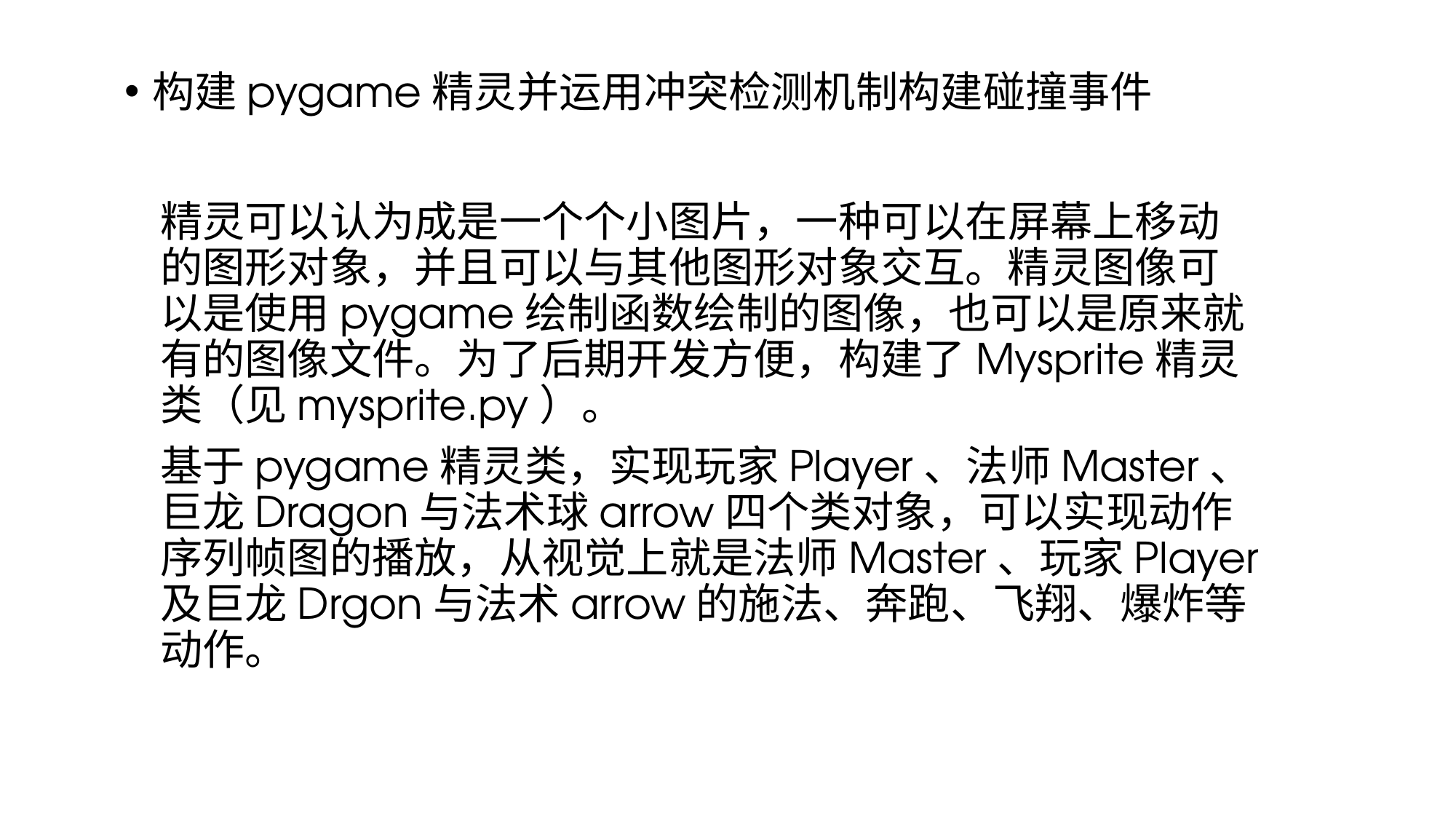

构建pygame精灵并运用冲突检测机制构建碰撞事件

精灵可以认为成是一个个小图片，一种可以在屏幕上移动的图形对象，并且可以与其他图形对象交互。精灵图像可以是使用pygame绘制函数绘制的图像，也可以是原来就有的图像文件。为了后期开发方便，构建了Mysprite精灵类（见mysprite.py）。
基于pygame精灵类，实现玩家Player、法师Master、巨龙Dragon与法术球arrow四个类对象，可以实现动作序列帧图的播放，从视觉上就是法师Master、玩家Player及巨龙Drgon与法术arrow的施法、奔跑、飞翔、爆炸等动作。